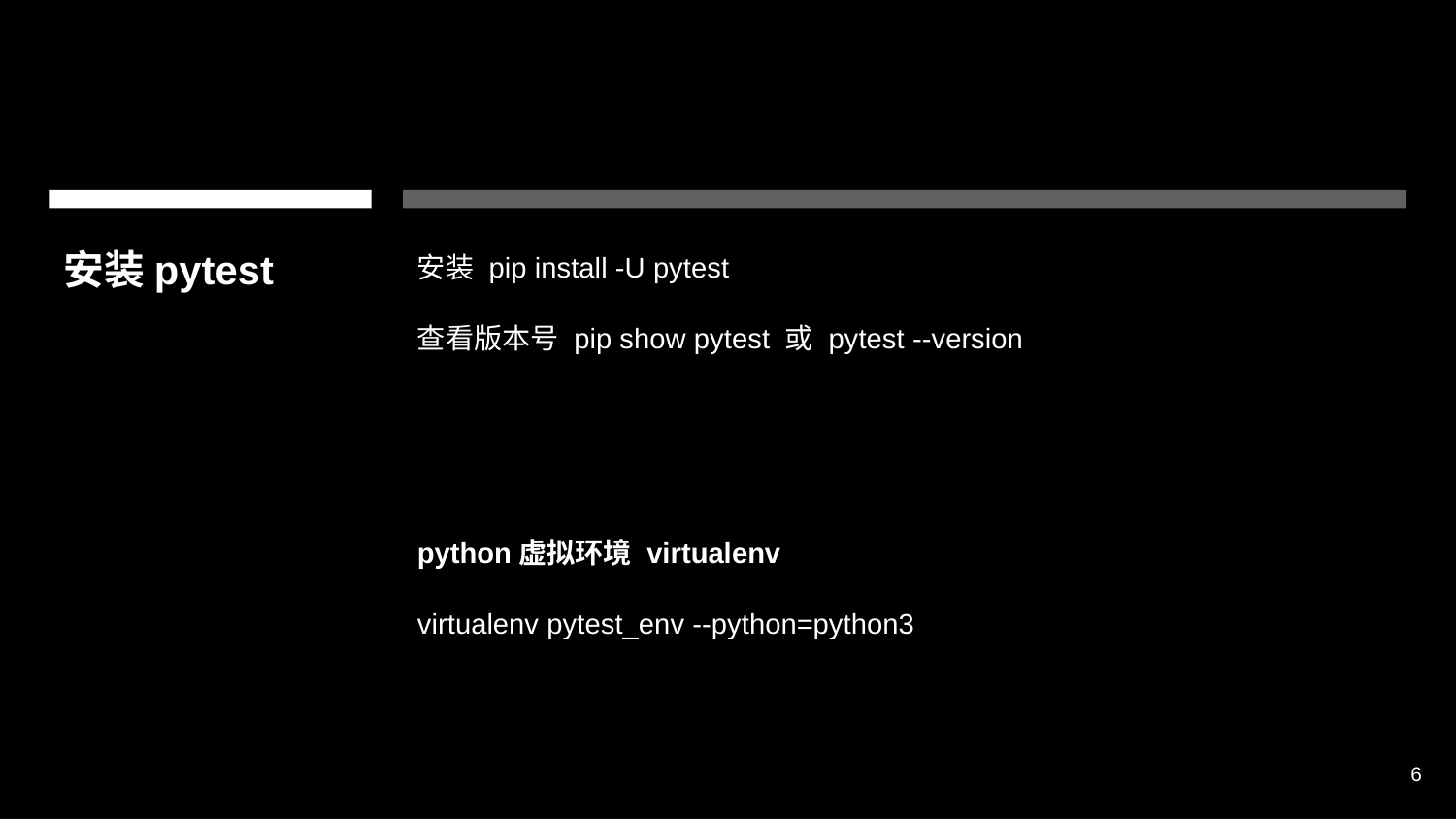

# 安装pytest
安装 pip install -U pytest
查看版本号 pip show pytest 或 pytest --version

python虚拟环境 virtualenv
virtualenv pytest_env --python=python3

6